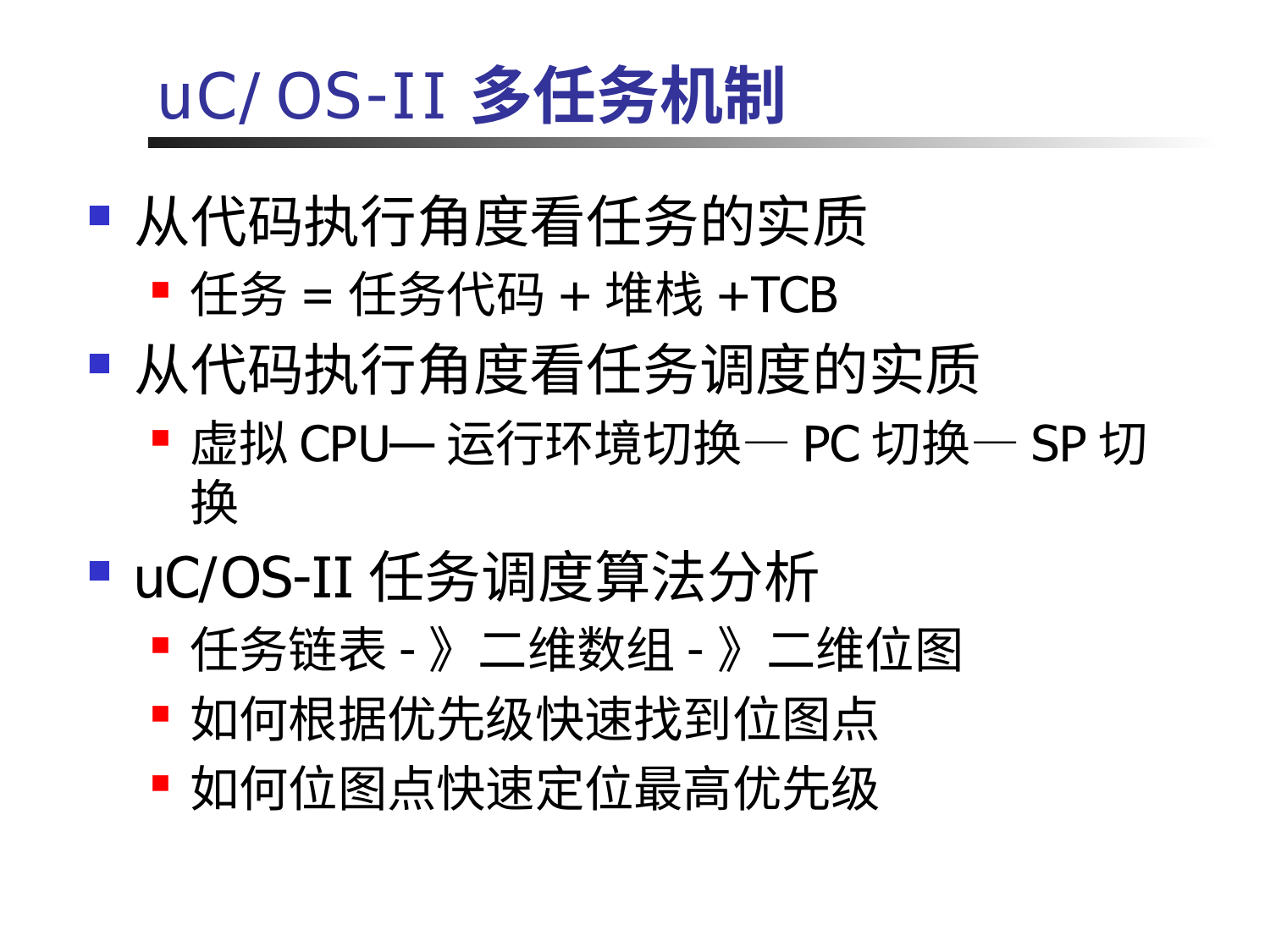

# uC/OS-II多任务机制
从代码执行角度看任务的实质
任务=任务代码+堆栈+TCB
从代码执行角度看任务调度的实质
虚拟CPU—运行环境切换—PC切换—SP切换
uC/OS-II任务调度算法分析
任务链表-》二维数组-》二维位图
如何根据优先级快速找到位图点
如何位图点快速定位最高优先级